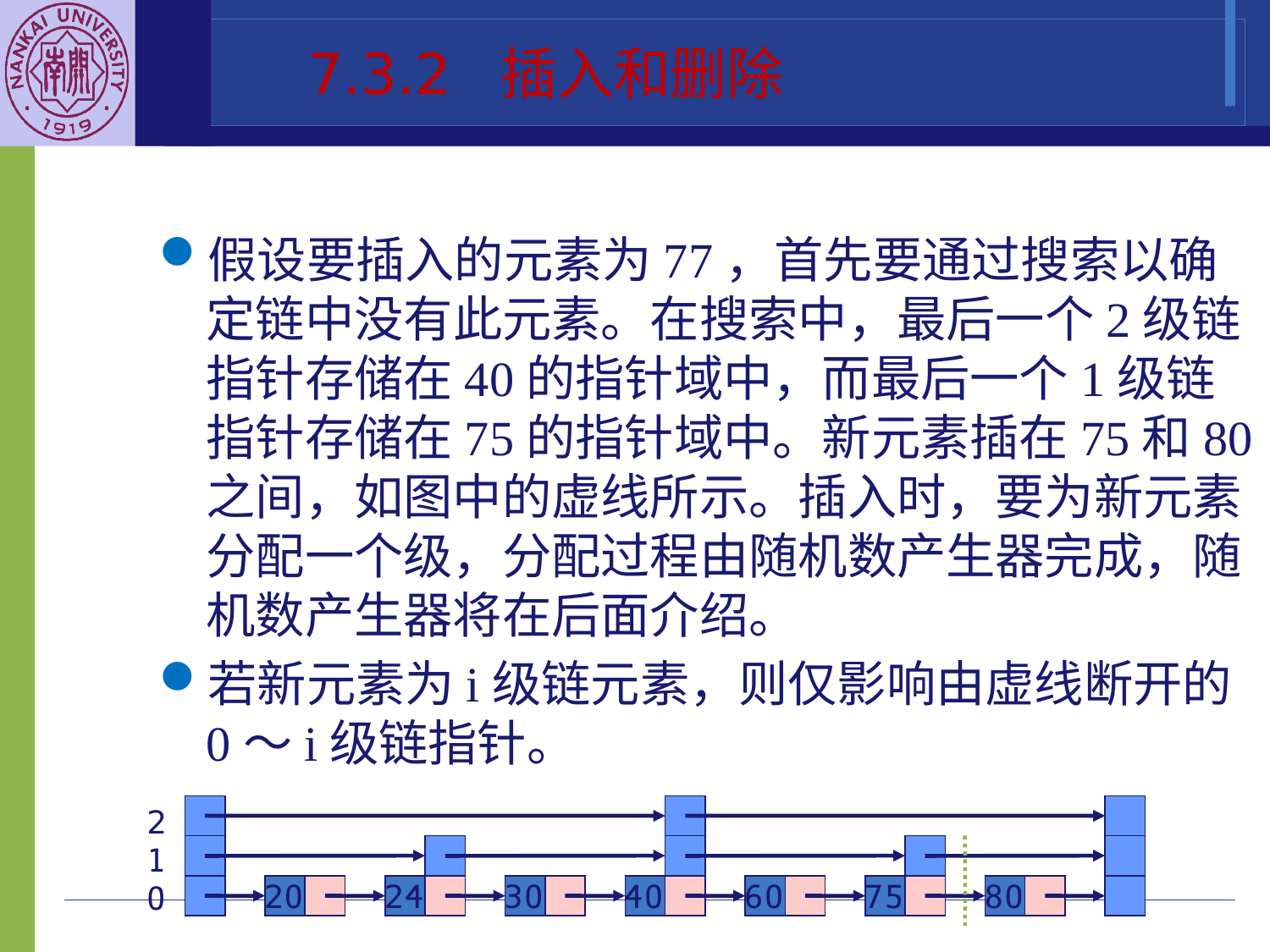

7.3.2  插入和删除
假设要插入的元素为77，首先要通过搜索以确定链中没有此元素。在搜索中，最后一个2级链指针存储在40的指针域中，而最后一个1级链指针存储在75的指针域中。新元素插在75和80之间，如图中的虚线所示。插入时，要为新元素分配一个级，分配过程由随机数产生器完成，随机数产生器将在后面介绍。
若新元素为i级链元素，则仅影响由虚线断开的0～i级链指针。
210

20

24

30

40

60

75

80

27